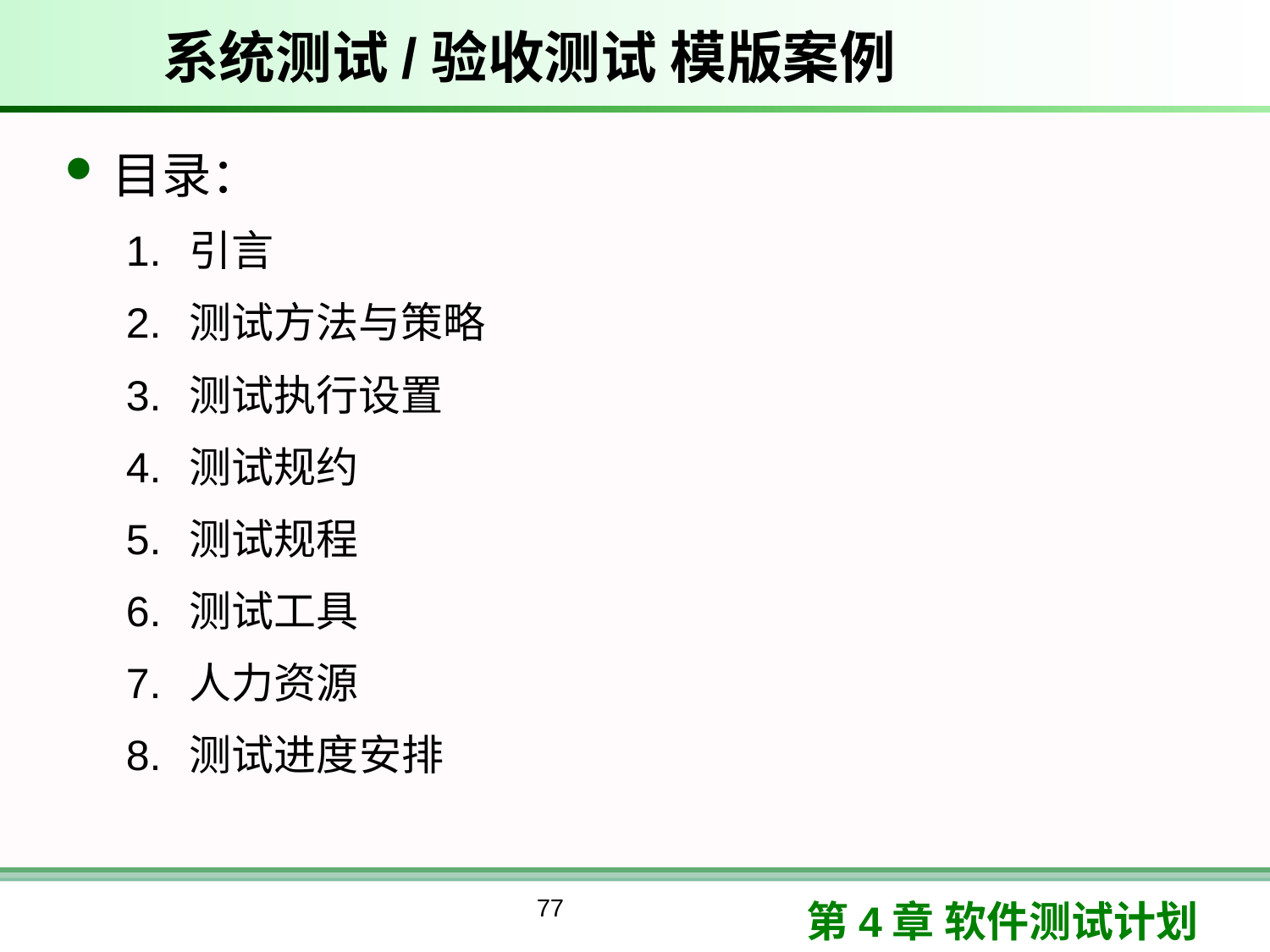

# 系统测试/验收测试 模版案例
目录：
引言
测试方法与策略
测试执行设置
测试规约
测试规程
测试工具
人力资源
测试进度安排
77